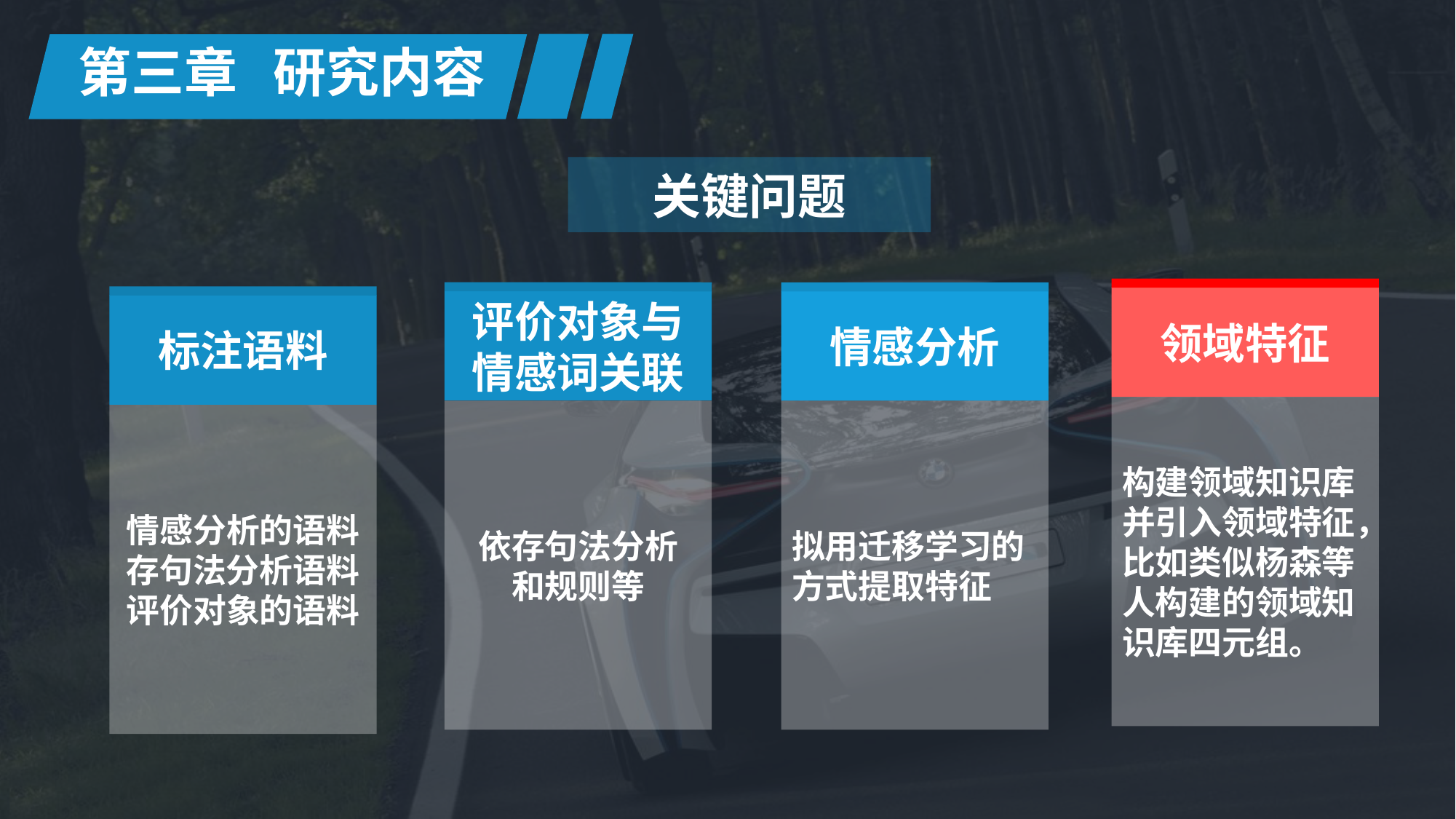

第三章   研究内容

关键问题
领域特征
评价对象与情感词关联
情感分析
标注语料
构建领域知识库并引入领域特征，比如类似杨森等人构建的领域知识库四元组。
依存句法分析
和规则等
拟用迁移学习的方式提取特征
情感分析的语料
存句法分析语料
评价对象的语料